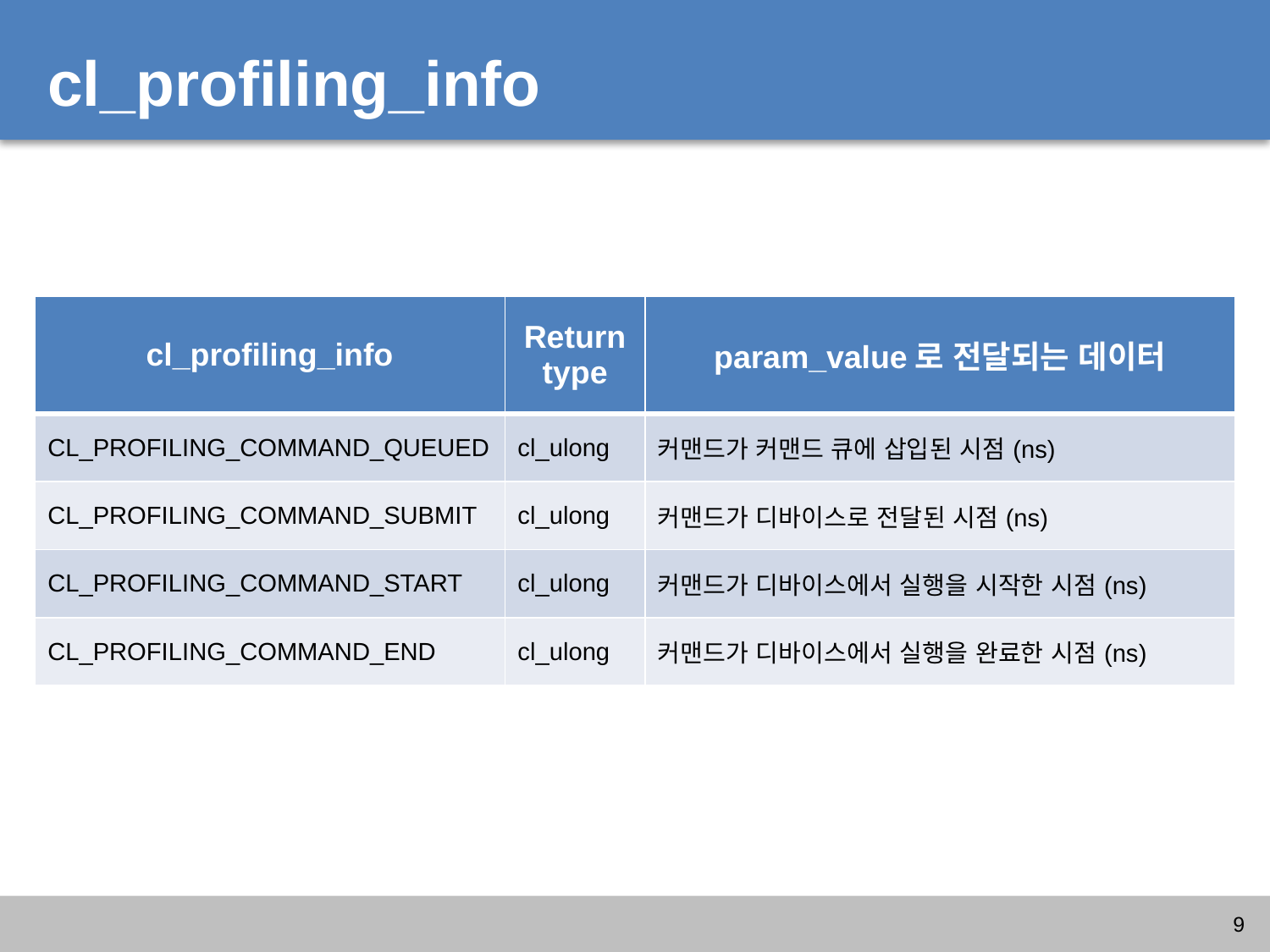

# cl_profiling_info
| cl\_profiling\_info | Return type | param\_value로 전달되는 데이터 |
| --- | --- | --- |
| CL\_PROFILING\_COMMAND\_QUEUED | cl\_ulong | 커맨드가 커맨드 큐에 삽입된 시점(ns) |
| CL\_PROFILING\_COMMAND\_SUBMIT | cl\_ulong | 커맨드가 디바이스로 전달된 시점(ns) |
| CL\_PROFILING\_COMMAND\_START | cl\_ulong | 커맨드가 디바이스에서 실행을 시작한 시점(ns) |
| CL\_PROFILING\_COMMAND\_END | cl\_ulong | 커맨드가 디바이스에서 실행을 완료한 시점(ns) |

9